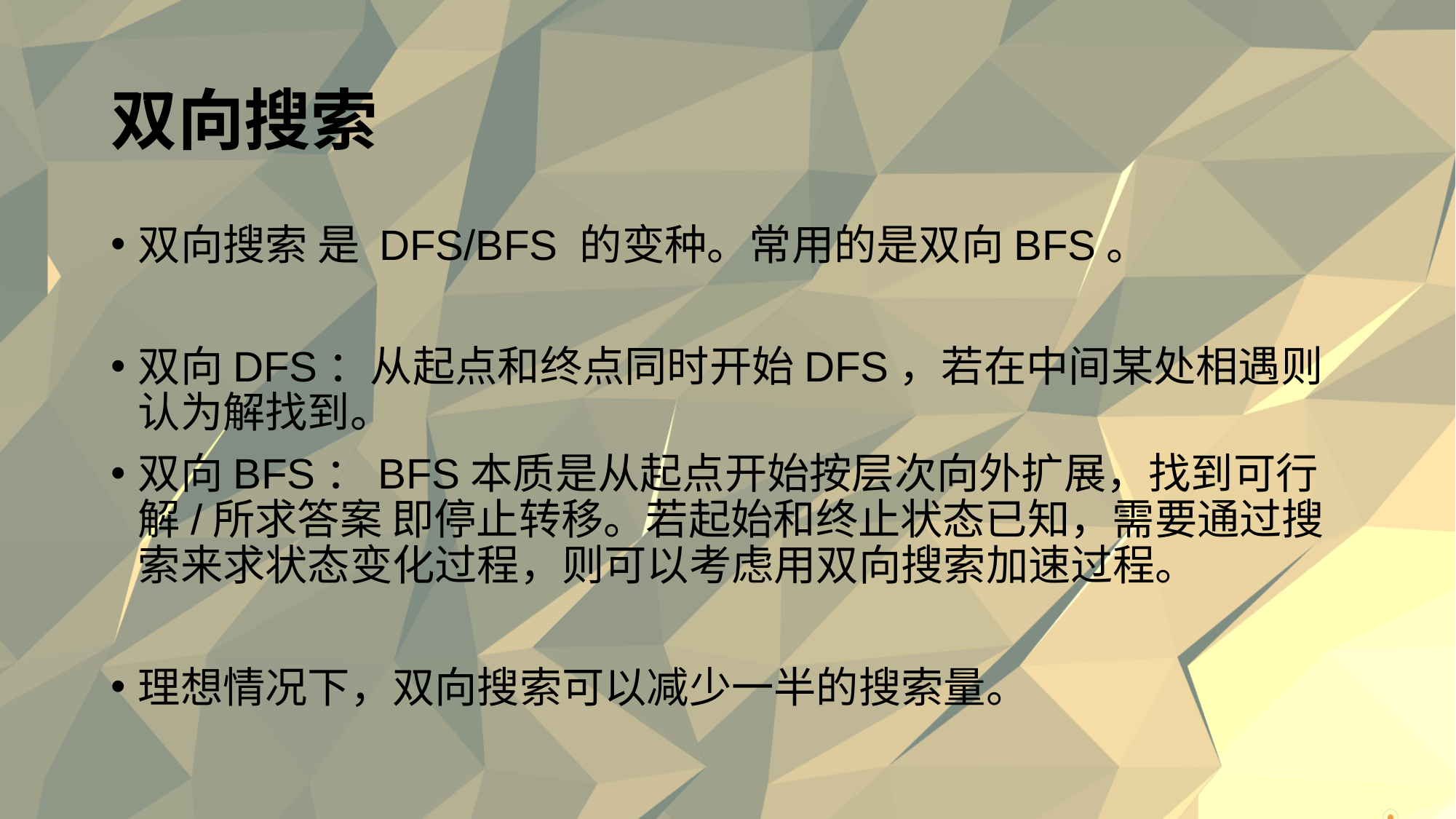

# 双向搜索
双向搜索 是 DFS/BFS 的变种。常用的是双向BFS。

双向DFS：从起点和终点同时开始DFS，若在中间某处相遇则认为解找到。
双向BFS：BFS本质是从起点开始按层次向外扩展，找到可行解/所求答案 即停止转移。若起始和终止状态已知，需要通过搜索来求状态变化过程，则可以考虑用双向搜索加速过程。

理想情况下，双向搜索可以减少一半的搜索量。